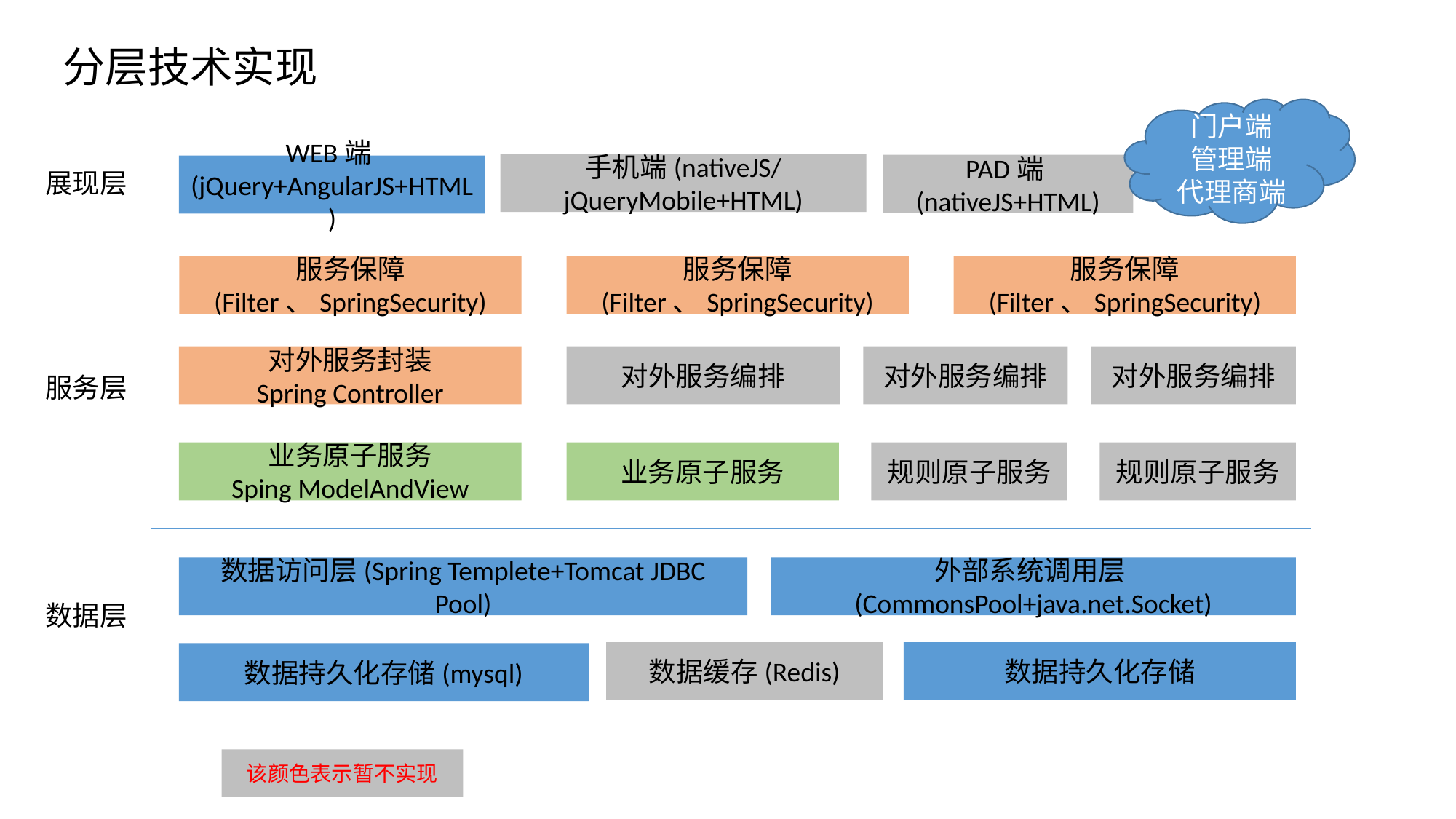

分层技术实现
门户端
管理端
代理商端
手机端(nativeJS/jQueryMobile+HTML)
PAD端(nativeJS+HTML)
WEB端(jQuery+AngularJS+HTML)
展现层
服务保障
(Filter、SpringSecurity)
服务保障
(Filter、SpringSecurity)
服务保障
(Filter、SpringSecurity)
对外服务封装
Spring Controller
对外服务编排
对外服务编排
对外服务编排
服务层
业务原子服务
Sping ModelAndView
业务原子服务
规则原子服务
规则原子服务
外部系统调用层(CommonsPool+java.net.Socket)
数据访问层(Spring Templete+Tomcat JDBC Pool)
数据层
数据持久化存储
数据缓存(Redis)
数据持久化存储(mysql)
该颜色表示暂不实现